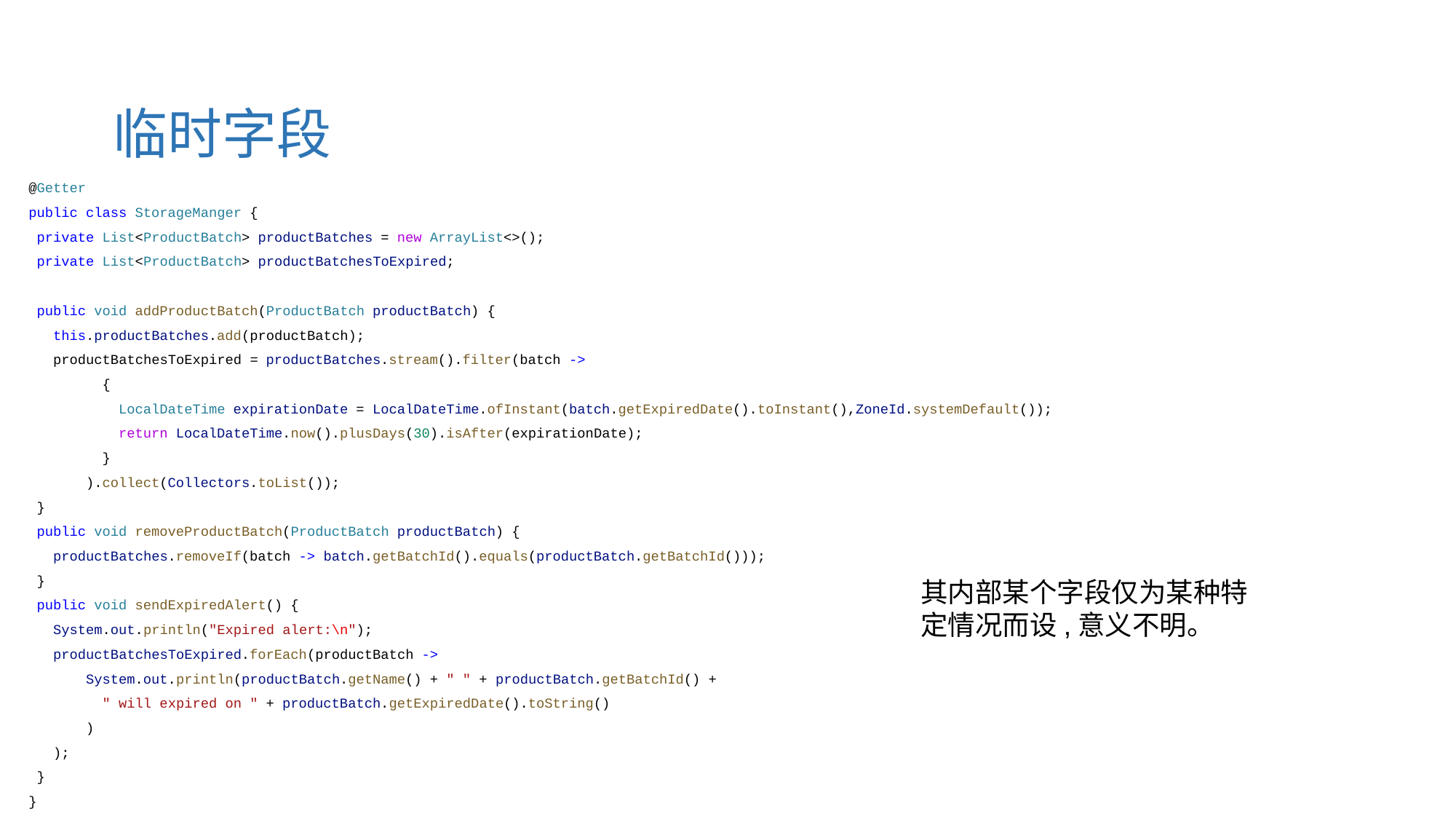

临时字段
@Getter
public class StorageManger {
 private List<ProductBatch> productBatches = new ArrayList<>();
 private List<ProductBatch> productBatchesToExpired;

 public void addProductBatch(ProductBatch productBatch) {
   this.productBatches.add(productBatch);
   productBatchesToExpired = productBatches.stream().filter(batch ->
         {
           LocalDateTime expirationDate = LocalDateTime.ofInstant(batch.getExpiredDate().toInstant(),ZoneId.systemDefault());
           return LocalDateTime.now().plusDays(30).isAfter(expirationDate);
         }
       ).collect(Collectors.toList());
 }
 public void removeProductBatch(ProductBatch productBatch) {
   productBatches.removeIf(batch -> batch.getBatchId().equals(productBatch.getBatchId()));
 }
 public void sendExpiredAlert() {
   System.out.println("Expired alert:\n");
   productBatchesToExpired.forEach(productBatch ->
       System.out.println(productBatch.getName() + " " + productBatch.getBatchId() +
         " will expired on " + productBatch.getExpiredDate().toString()
       )
   );
 }
}
其内部某个字段仅为某种特
定情况而设,意义不明。